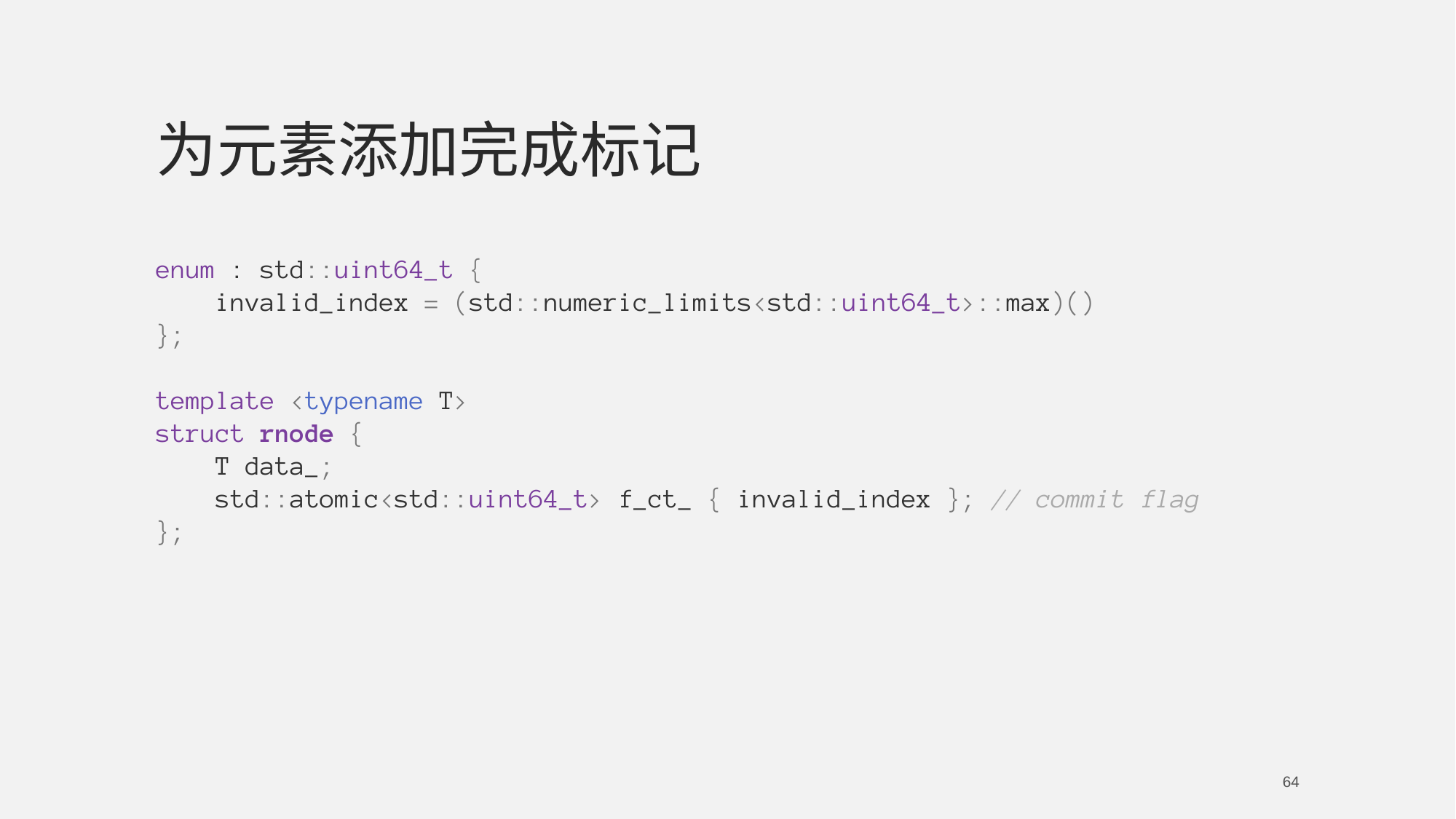

# 为元素添加完成标记
enum : std::uint64_t {
    invalid_index = (std::numeric_limits<std::uint64_t>::max)()
};

template <typename T>
struct rnode {
    T data_;
    std::atomic<std::uint64_t> f_ct_ { invalid_index }; // commit flag
};
64